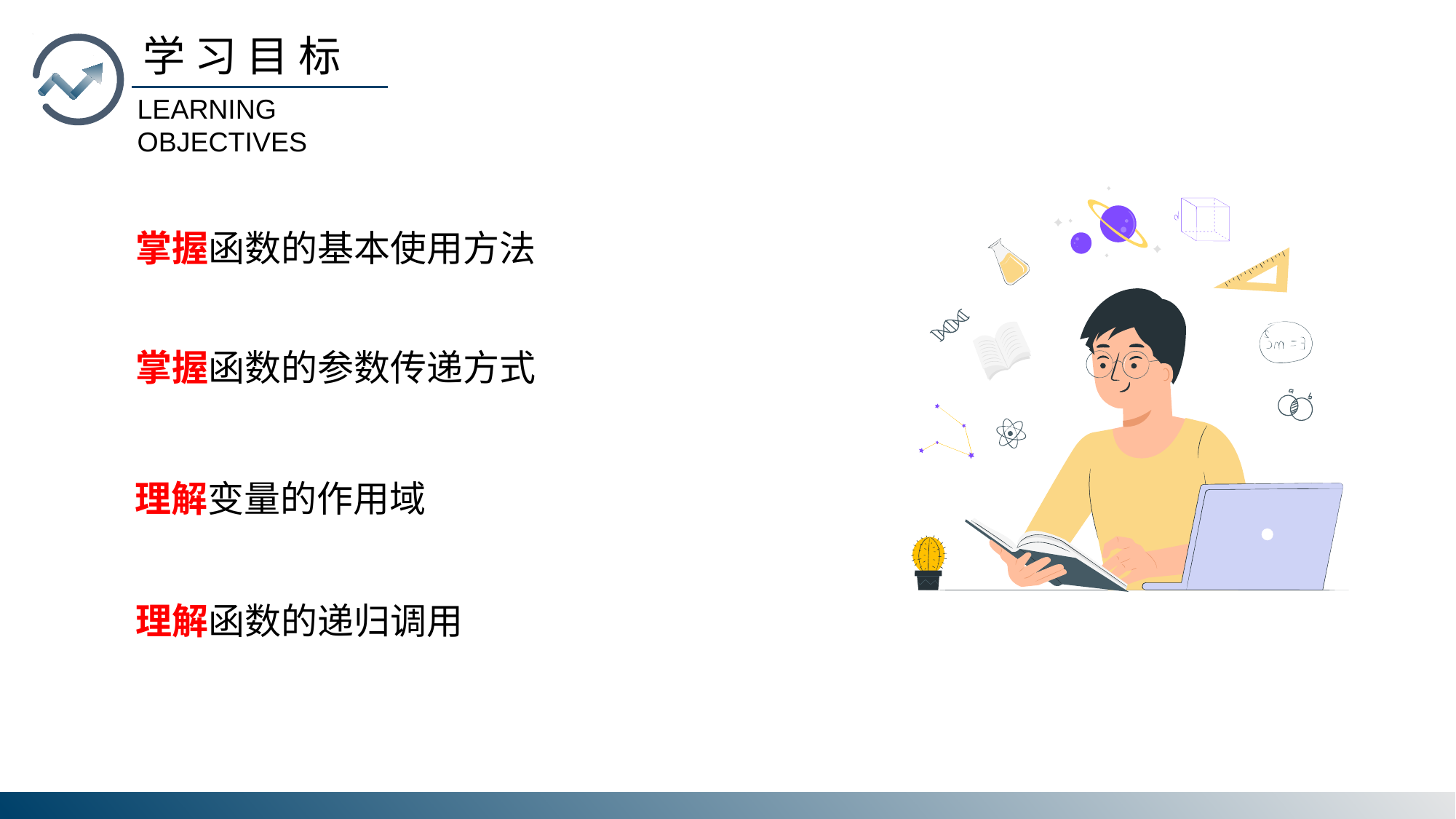

掌握函数的基本使用方法
掌握函数的参数传递方式
理解变量的作用域
理解函数的递归调用